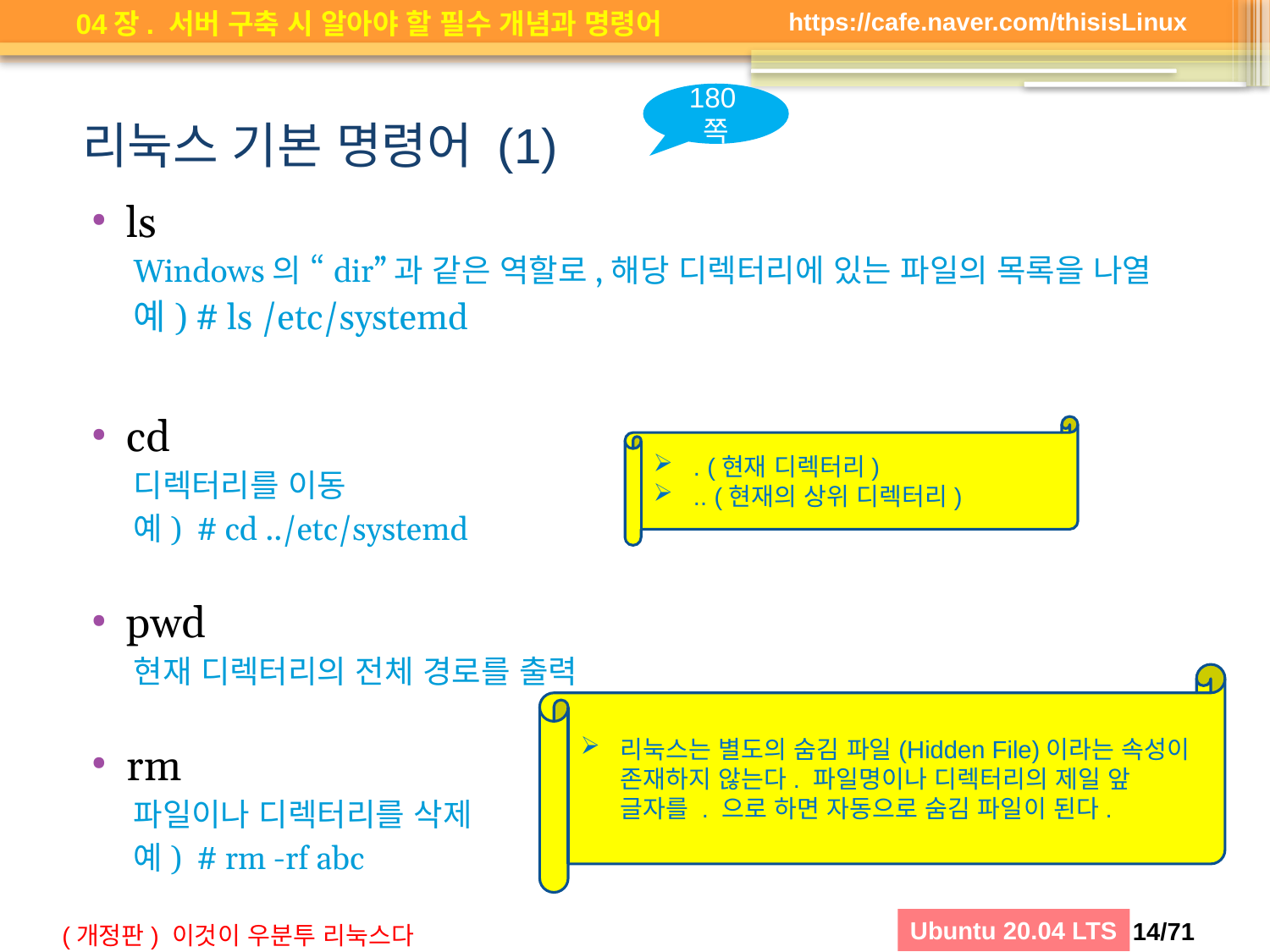

180쪽
# 리눅스 기본 명령어 (1)
ls
Windows의 “dir”과 같은 역할로,해당 디렉터리에 있는 파일의 목록을 나열
예) # ls /etc/systemd

cd
디렉터리를 이동
예)  # cd ../etc/systemd

pwd
현재 디렉터리의 전체 경로를 출력

rm
파일이나 디렉터리를 삭제
예)  # rm -rf abc
. (현재 디렉터리)
.. (현재의 상위 디렉터리)
리눅스는 별도의 숨김 파일(Hidden File)이라는 속성이 존재하지 않는다. 파일명이나 디렉터리의 제일 앞 글자를 . 으로 하면 자동으로 숨김 파일이 된다.